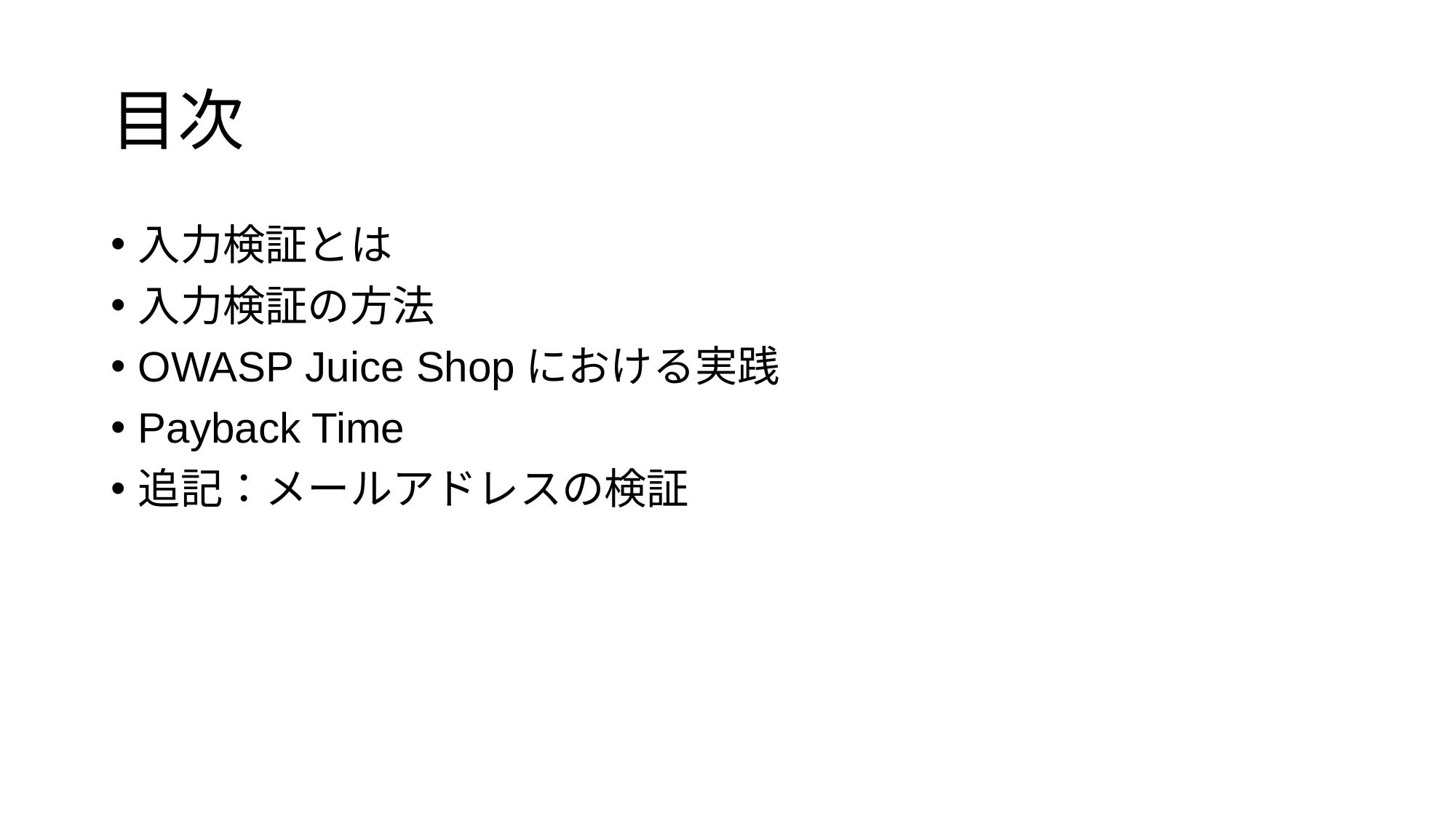

# 目次
入力検証とは
入力検証の方法
OWASP Juice Shopにおける実践
Payback Time
追記：メールアドレスの検証